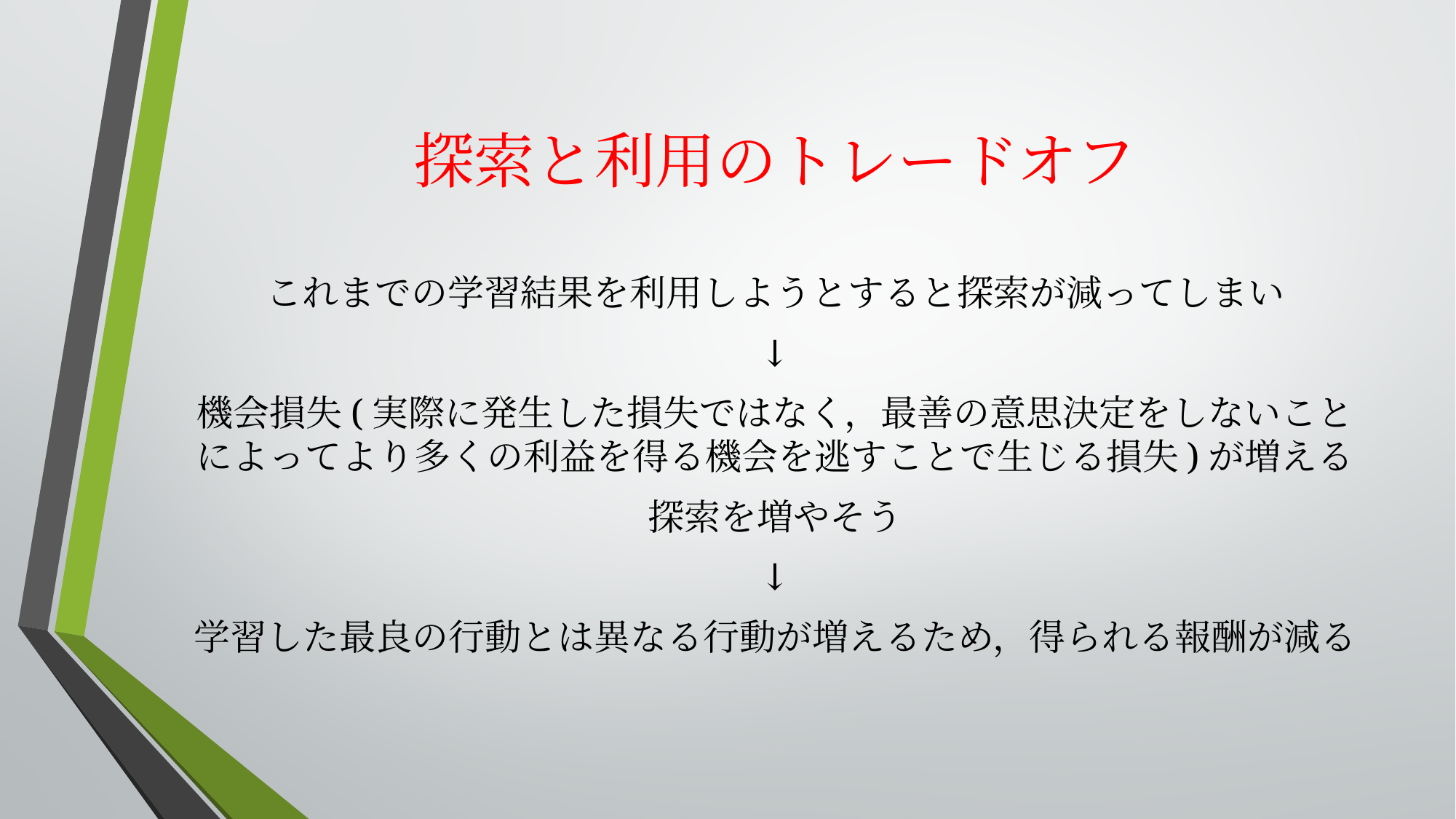

# 探索と利用のトレードオフ
これまでの学習結果を利用しようとすると探索が減ってしまい
↓
機会損失(実際に発生した損失ではなく，最善の意思決定をしないことによってより多くの利益を得る機会を逃すことで生じる損失)が増える
探索を増やそう
↓
学習した最良の行動とは異なる行動が増えるため，得られる報酬が減る